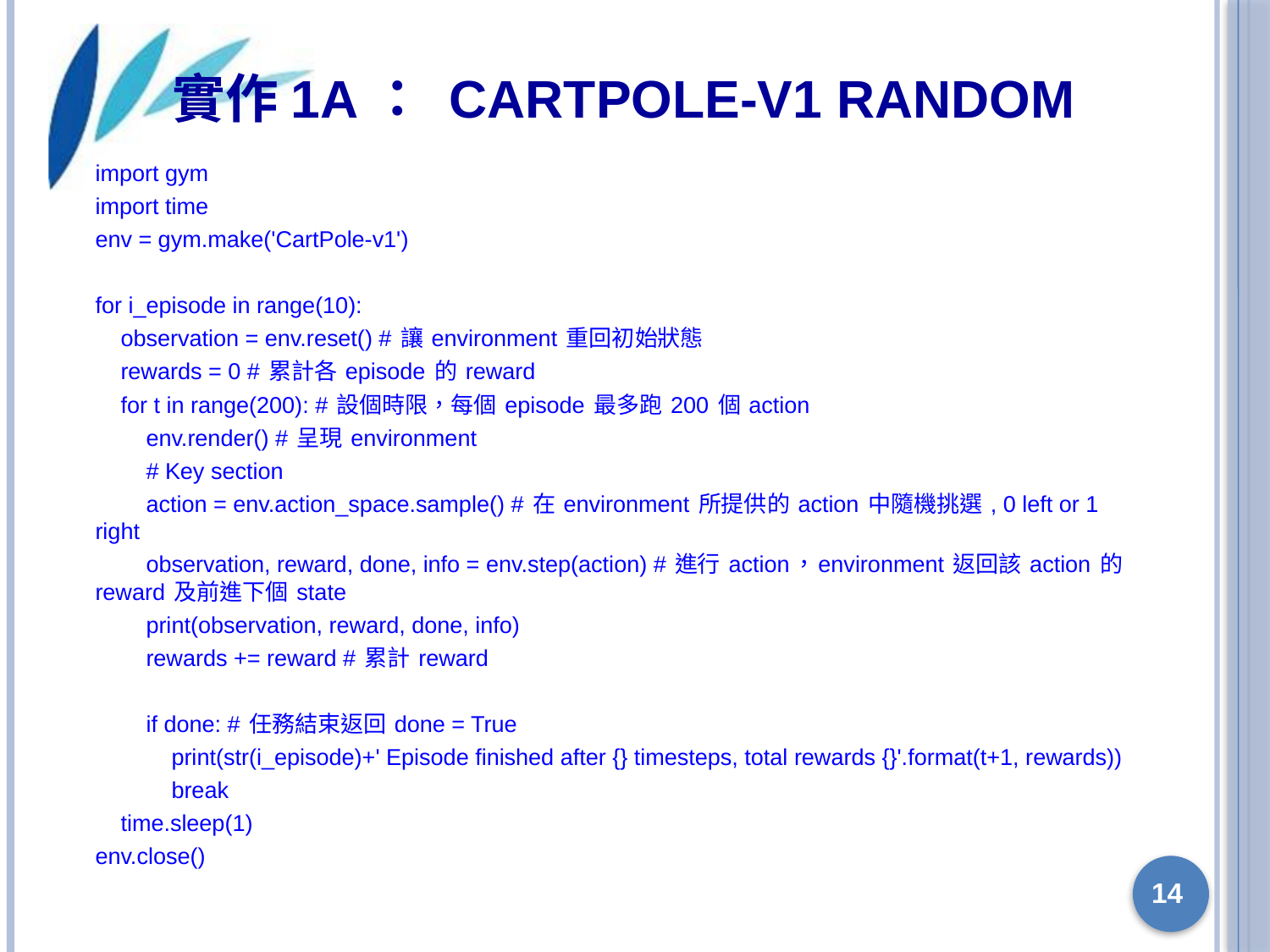

# 實作1a： CartPole-v1 random
import gym
import time
env = gym.make('CartPole-v1')

for i_episode in range(10):
    observation = env.reset() # 讓 environment 重回初始狀態
    rewards = 0 # 累計各 episode 的 reward
    for t in range(200): # 設個時限，每個 episode 最多跑 200 個 action
        env.render() # 呈現 environment
        # Key section
        action = env.action_space.sample() # 在 environment 所提供的 action 中隨機挑選 , 0 left or 1 right
        observation, reward, done, info = env.step(action) # 進行 action，environment 返回該 action 的 reward 及前進下個 state
        print(observation, reward, done, info)
        rewards += reward # 累計 reward

        if done: # 任務結束返回 done = True
            print(str(i_episode)+' Episode finished after {} timesteps, total rewards {}'.format(t+1, rewards))
            break
    time.sleep(1)
env.close()
14